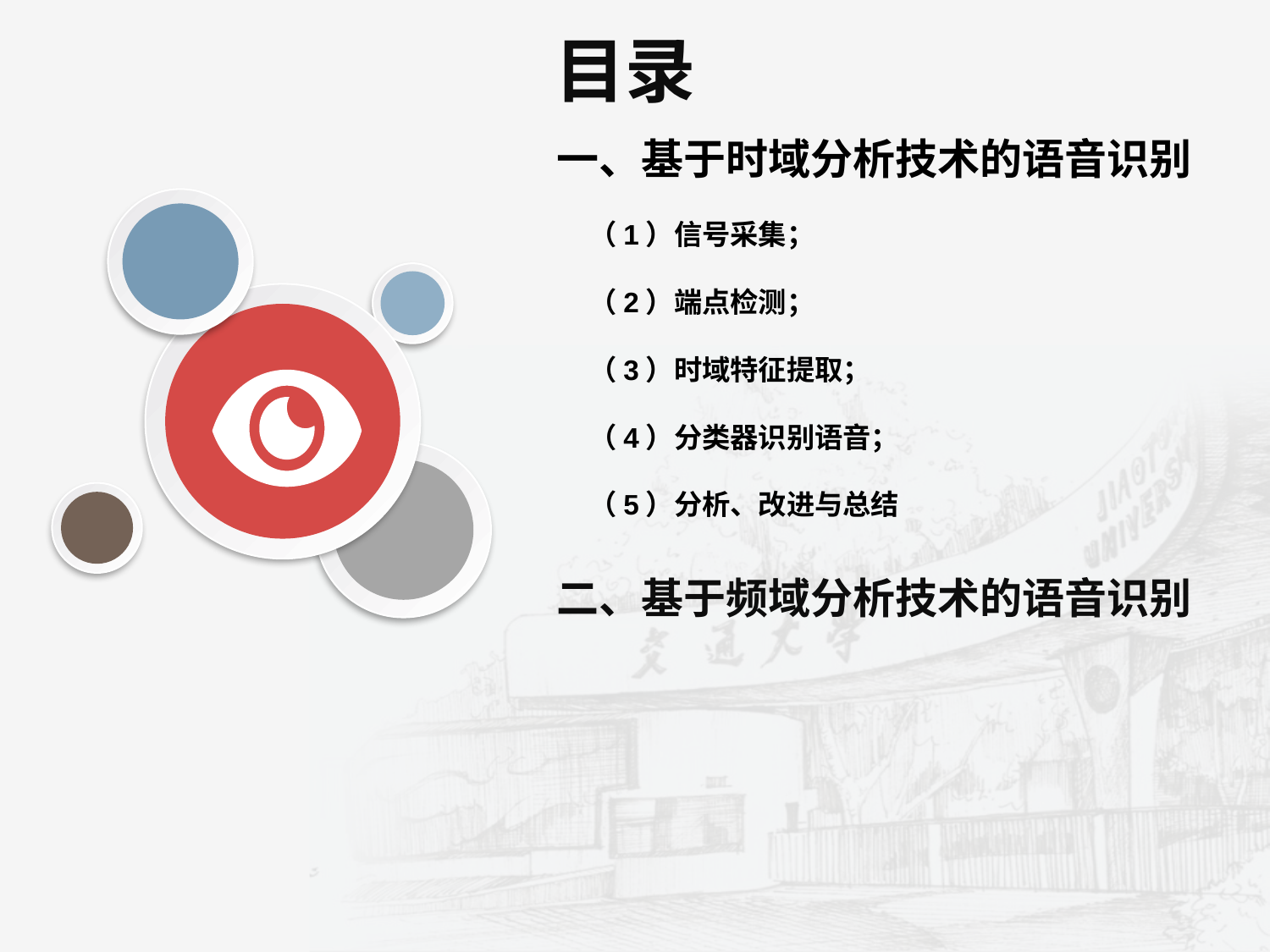

目录
一、基于时域分析技术的语音识别
    （1）信号采集；
    （2）端点检测；
    （3）时域特征提取；
    （4）分类器识别语音；
    （5）分析、改进与总结
二、基于频域分析技术的语音识别